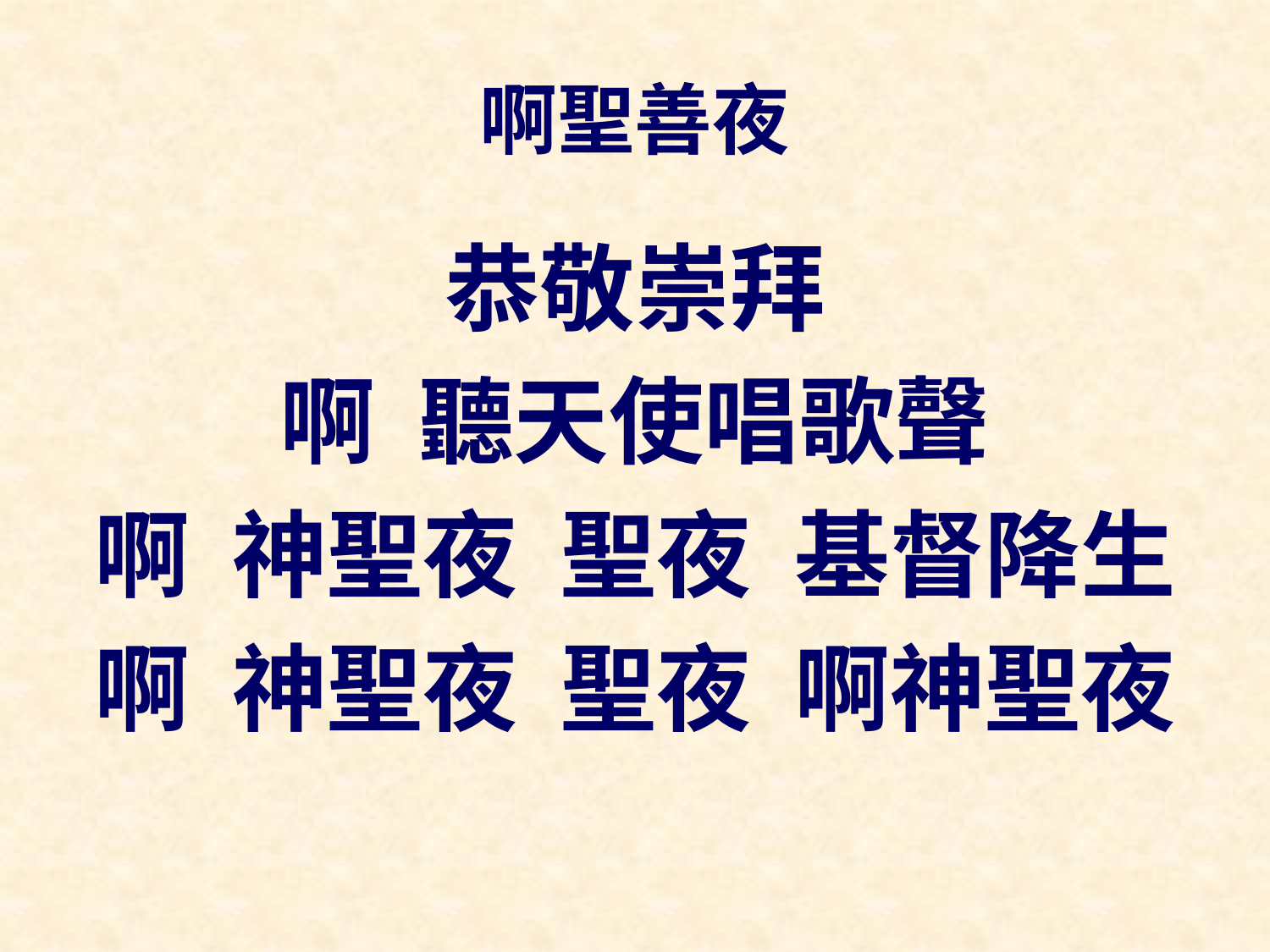

# 啊聖善夜
恭敬崇拜
啊  聽天使唱歌聲
啊  神聖夜  聖夜  基督降生
啊  神聖夜  聖夜  啊神聖夜